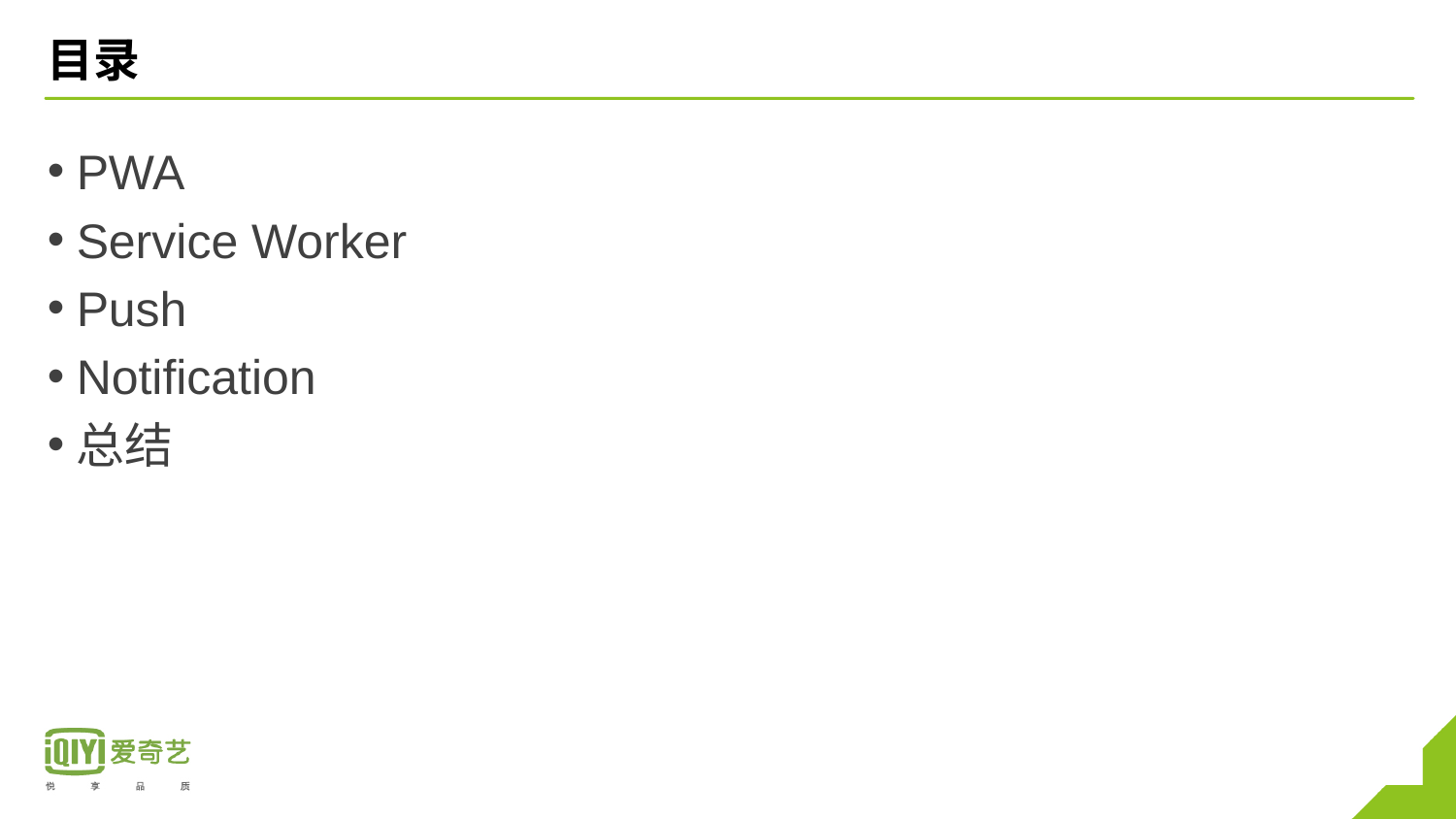

# 目录
PWA
Service Worker
Push
Notification
总结